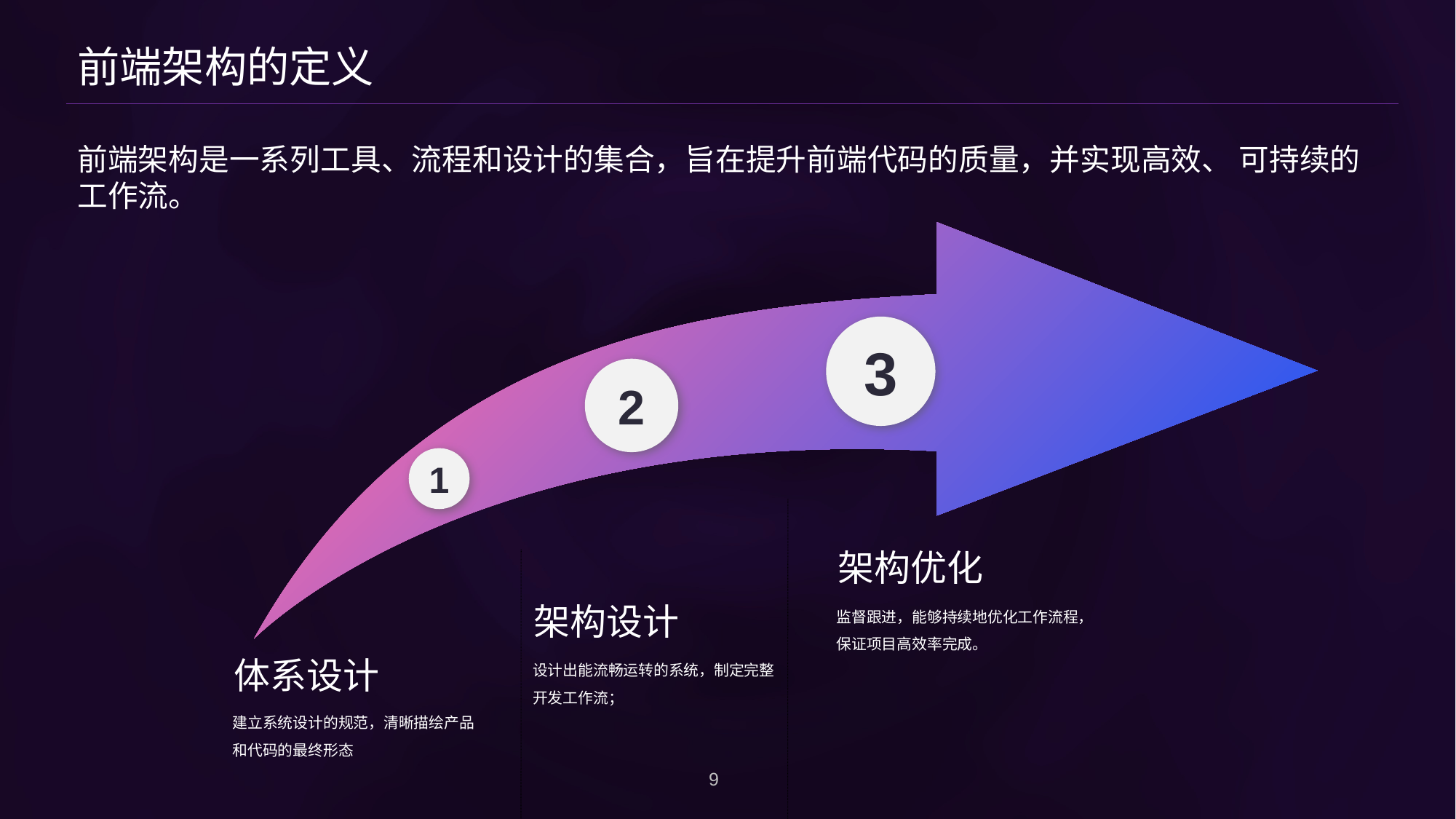

# 前端架构的定义
前端架构是一系列工具、流程和设计的集合，旨在提升前端代码的质量，并实现高效、 可持续的工作流。

3
2
1
架构优化
架构设计
监督跟进，能够持续地优化工作流程，保证项目高效率完成。
体系设计
设计出能流畅运转的系统，制定完整开发工作流；
建立系统设计的规范，清晰描绘产品和代码的最终形态
9